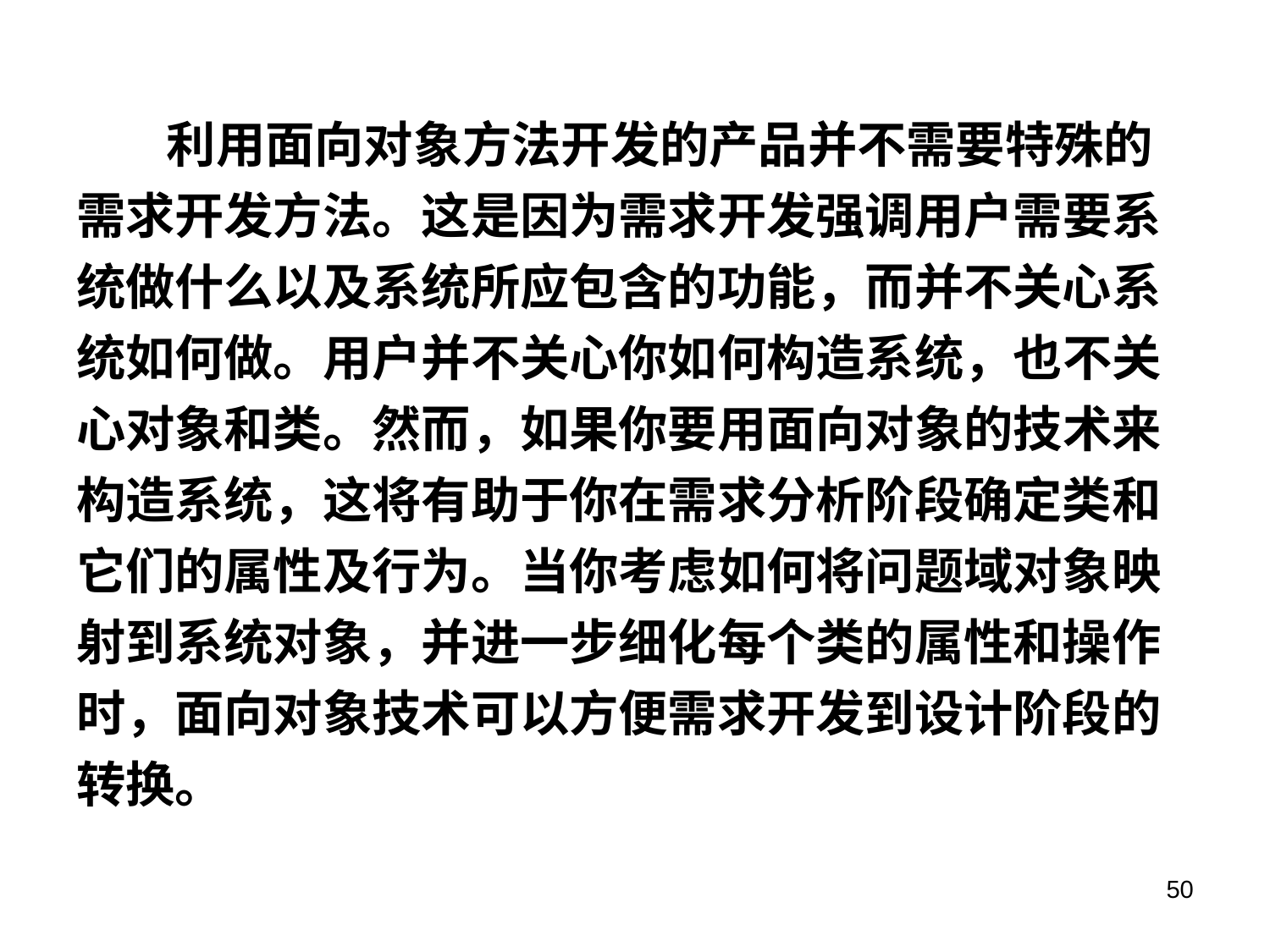

利用面向对象方法开发的产品并不需要特殊的需求开发方法。这是因为需求开发强调用户需要系统做什么以及系统所应包含的功能，而并不关心系统如何做。用户并不关心你如何构造系统，也不关心对象和类。然而，如果你要用面向对象的技术来构造系统，这将有助于你在需求分析阶段确定类和它们的属性及行为。当你考虑如何将问题域对象映射到系统对象，并进一步细化每个类的属性和操作时，面向对象技术可以方便需求开发到设计阶段的转换。

50